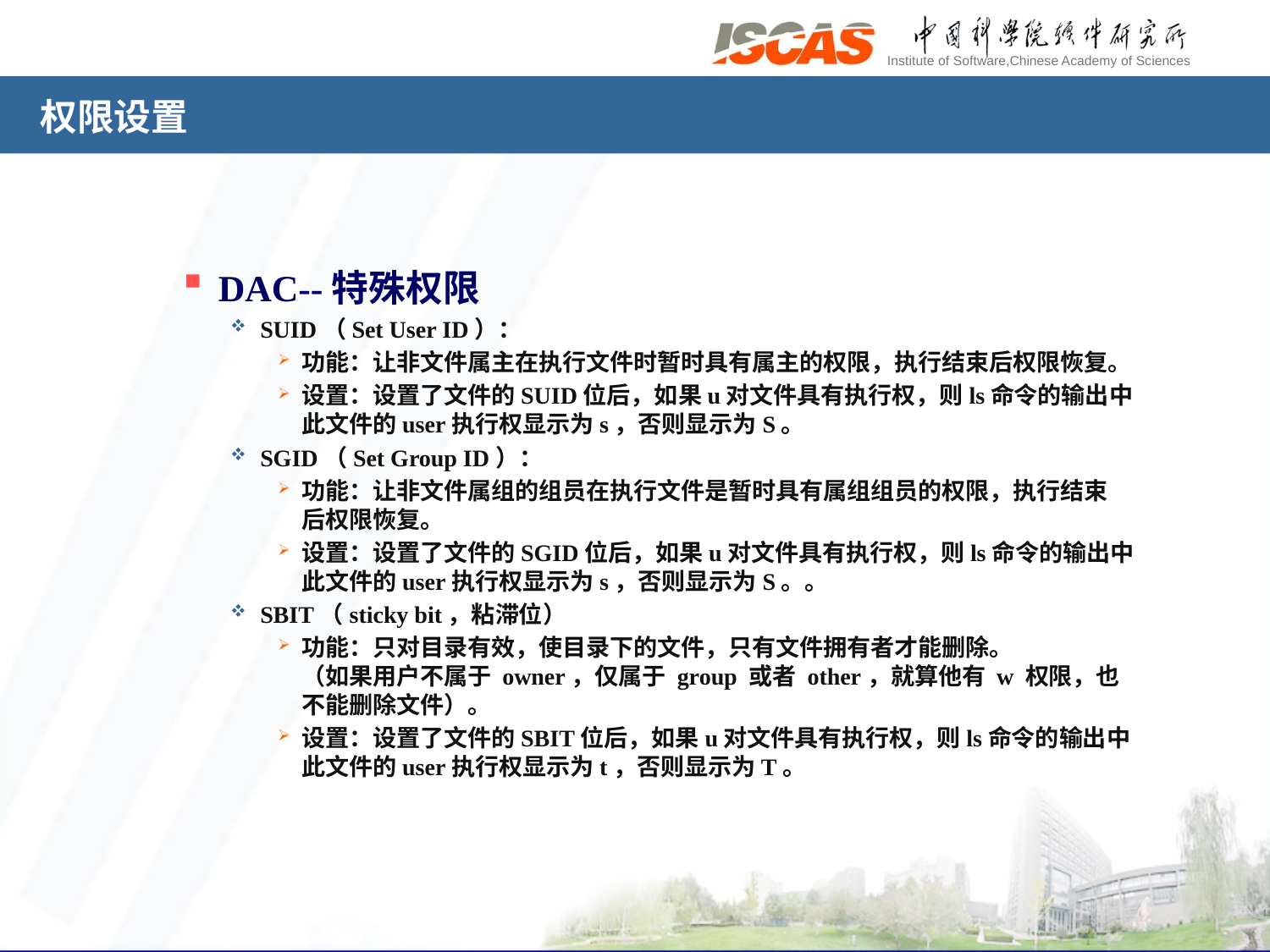

# 权限设置
DAC--特殊权限
SUID（Set User ID）：
功能：让非文件属主在执行文件时暂时具有属主的权限，执行结束后权限恢复。
设置：设置了文件的SUID位后，如果u对文件具有执行权，则ls命令的输出中此文件的user执行权显示为s，否则显示为S。
SGID（Set Group ID）：
功能：让非文件属组的组员在执行文件是暂时具有属组组员的权限，执行结束
后权限恢复。
设置：设置了文件的SGID位后，如果u对文件具有执行权，则ls命令的输出中此文件的user执行权显示为s，否则显示为S。。
SBIT（sticky bit，粘滞位）
功能：只对目录有效，使目录下的文件，只有文件拥有者才能删除。
（如果用户不属于 owner，仅属于 group 或者 other，就算他有 w 权限，也
不能删除文件）。
设置：设置了文件的SBIT位后，如果u对文件具有执行权，则ls命令的输出中此文件的user执行权显示为t，否则显示为T。